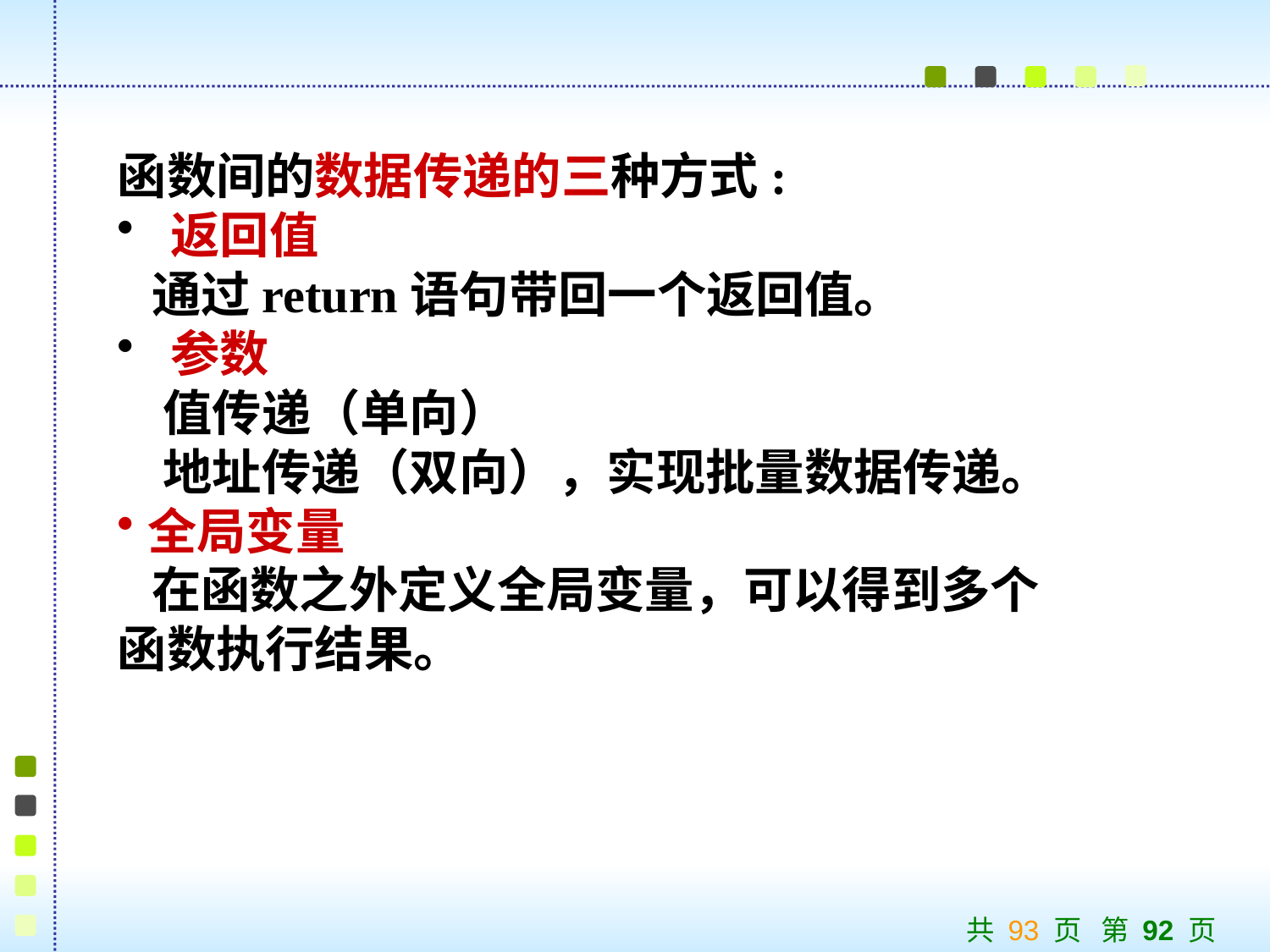

函数间的数据传递的三种方式:
 返回值
  通过return语句带回一个返回值。
 参数
   值传递（单向）
   地址传递（双向），实现批量数据传递。
全局变量
  在函数之外定义全局变量，可以得到多个函数执行结果。
共 93 页   第 92 页